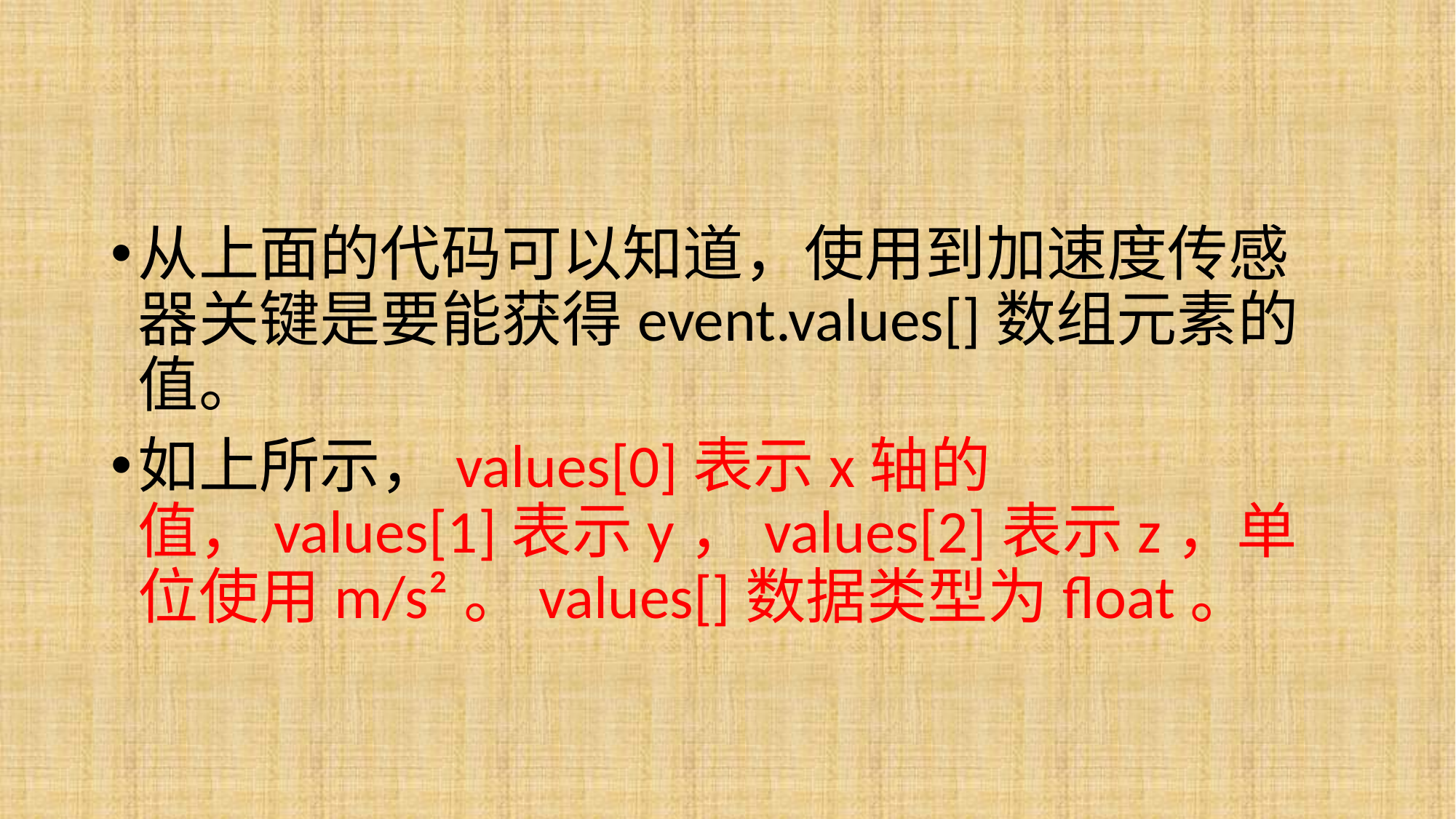

#
从上面的代码可以知道，使用到加速度传感器关键是要能获得event.values[]数组元素的值。
如上所示，values[0]表示x轴的值，values[1]表示y，values[2]表示z，单位使用m/s²。values[]数据类型为float。